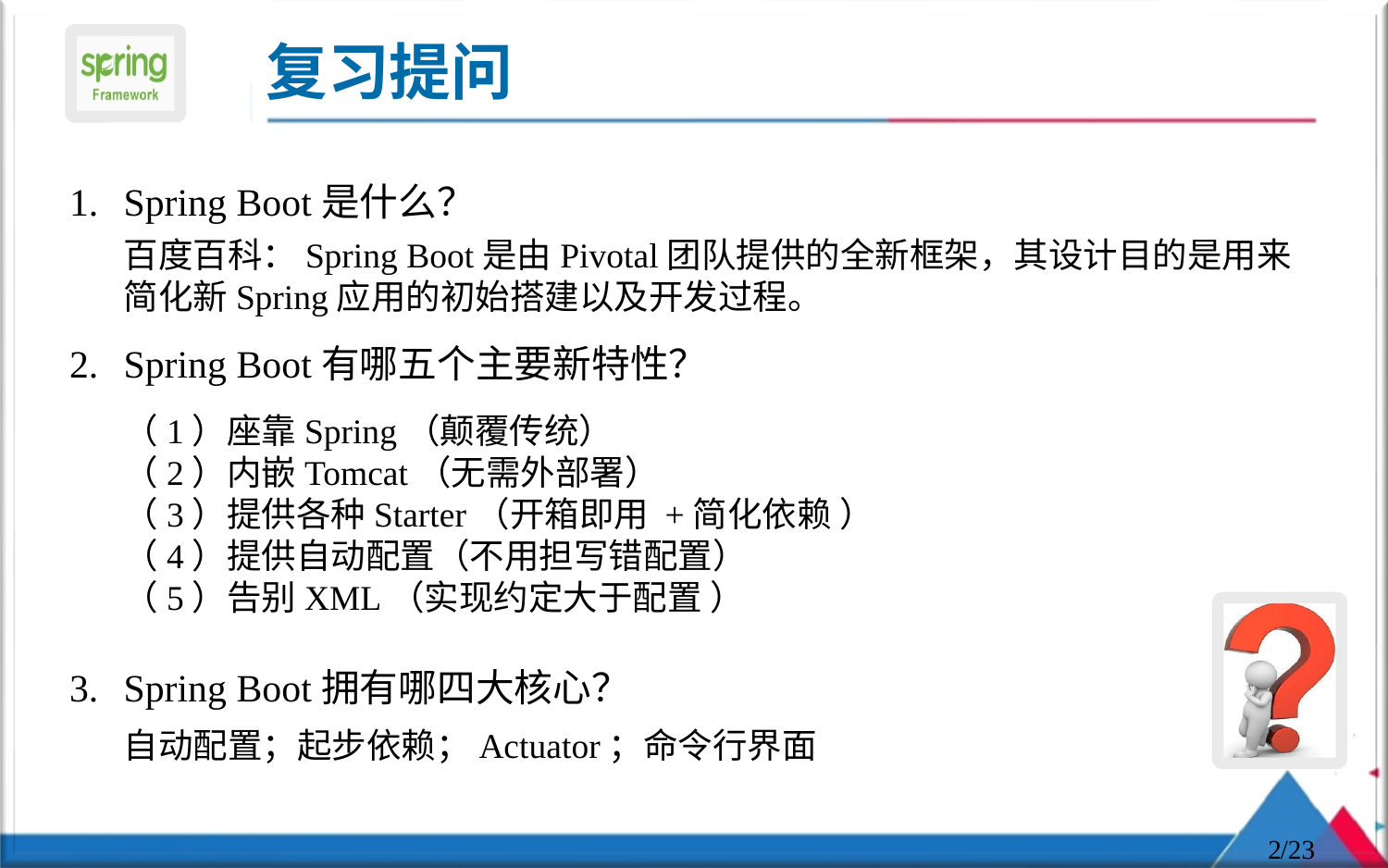

# 复习提问
Spring Boot是什么？
Spring Boot有哪五个主要新特性？

Spring Boot拥有哪四大核心？
百度百科：Spring Boot是由Pivotal团队提供的全新框架，其设计目的是用来简化新Spring应用的初始搭建以及开发过程。
（1）座靠Spring（颠覆传统）
（2）内嵌Tomcat（无需外部署）
（3）提供各种Starter（开箱即用 +简化依赖 ）
（4）提供自动配置（不用担写错配置）
（5）告别XML（实现约定大于配置 ）

自动配置；起步依赖；Actuator；命令行界面
2
/23